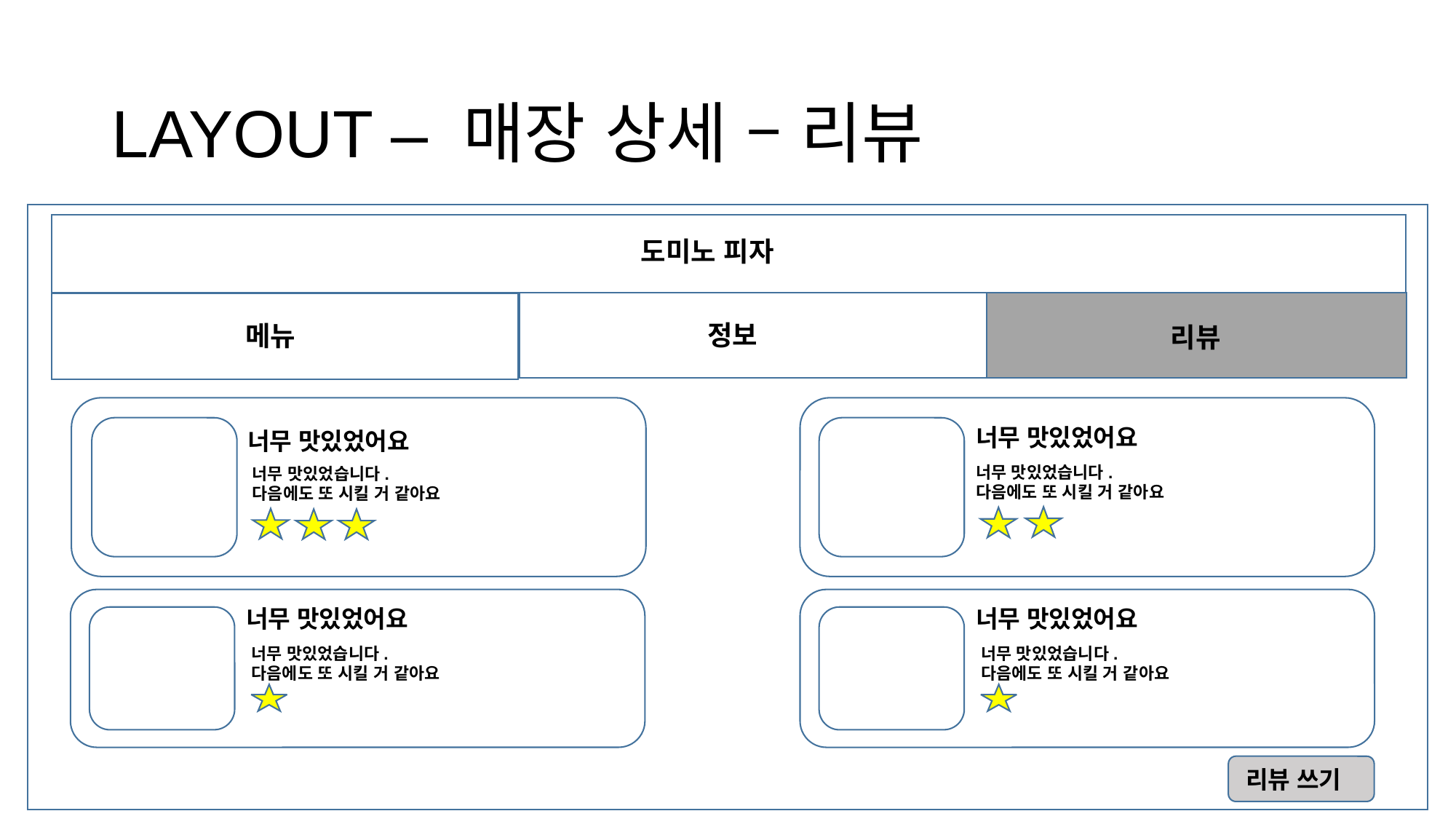

# LAYOUT – 매장 상세 – 리뷰

도미노 피자

기본순
배달팁 낮은 순
배달 빠른 순
정보
메뉴
리뷰

너무 맛있었어요

너무 맛있었어요
너무 맛있었습니다.
다음에도 또 시킬 거 같아요
너무 맛있었습니다.
다음에도 또 시킬 거 같아요

너무 맛있었어요
너무 맛있었어요

너무 맛있었습니다.
다음에도 또 시킬 거 같아요
너무 맛있었습니다.
다음에도 또 시킬 거 같아요

리뷰 쓰기